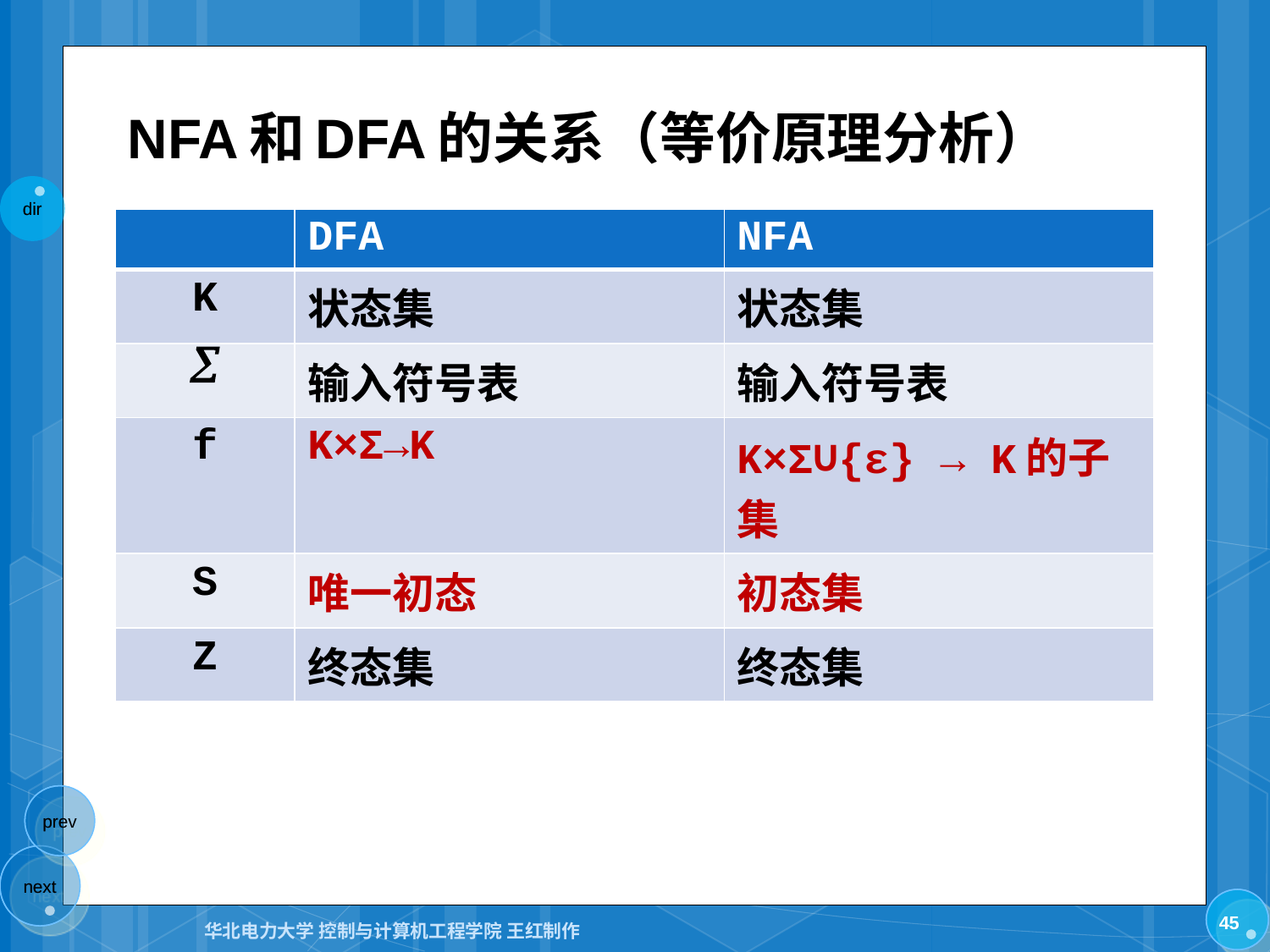

# NFA和DFA的关系（等价原理分析）
|  | DFA | NFA |
| --- | --- | --- |
| K | 状态集 | 状态集 |
| ∑ | 输入符号表 | 输入符号表 |
| f | K×Σ→K | K×Σ∪{ε} → K的子集 |
| S | 唯一初态 | 初态集 |
| Z | 终态集 | 终态集 |
45
华北电力大学 控制与计算机工程学院 王红制作